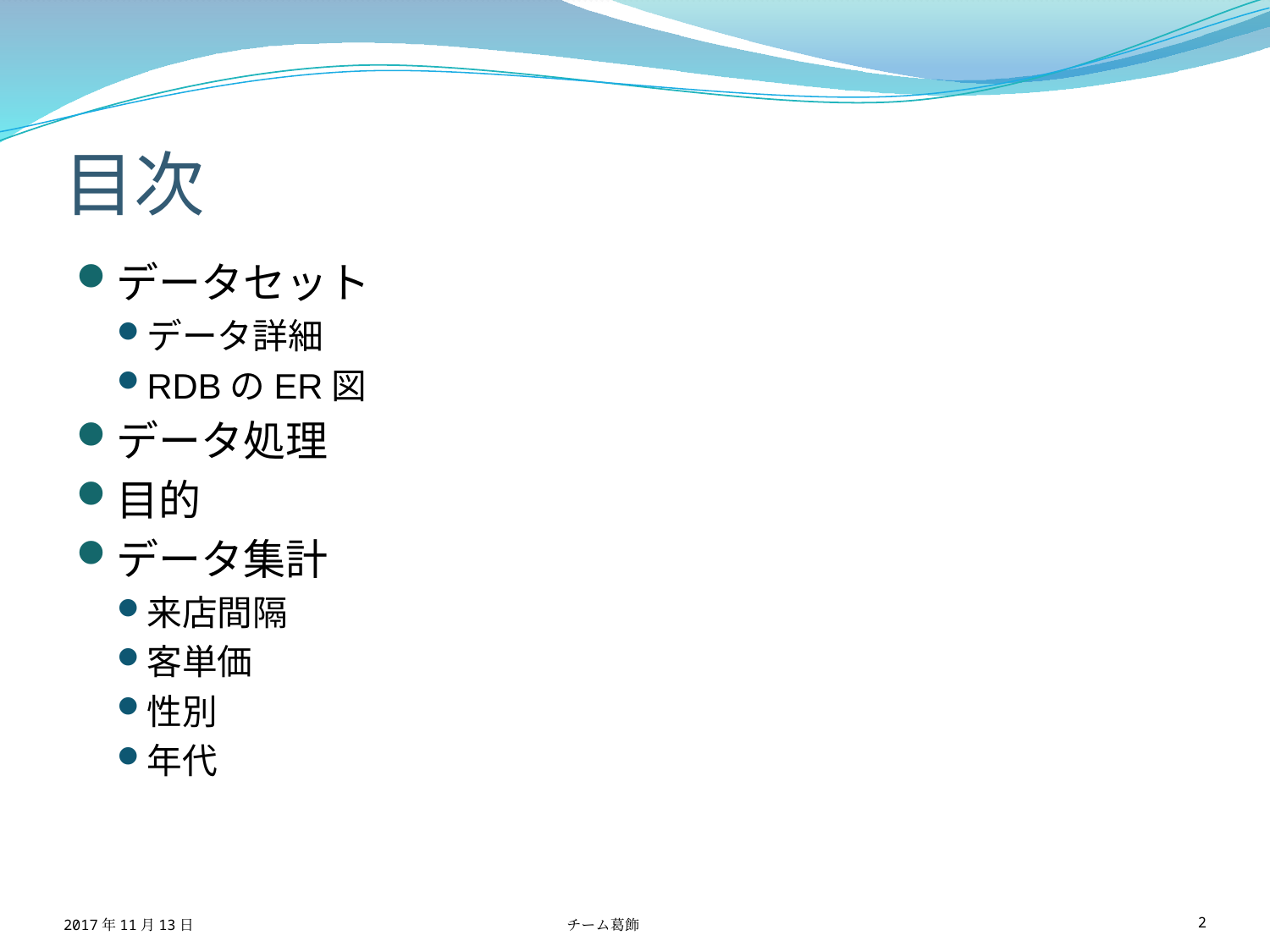

# 目次
データセット
データ詳細
RDBのER図
データ処理
目的
データ集計
来店間隔
客単価
性別
年代

2017年11月13日
チーム葛飾
2